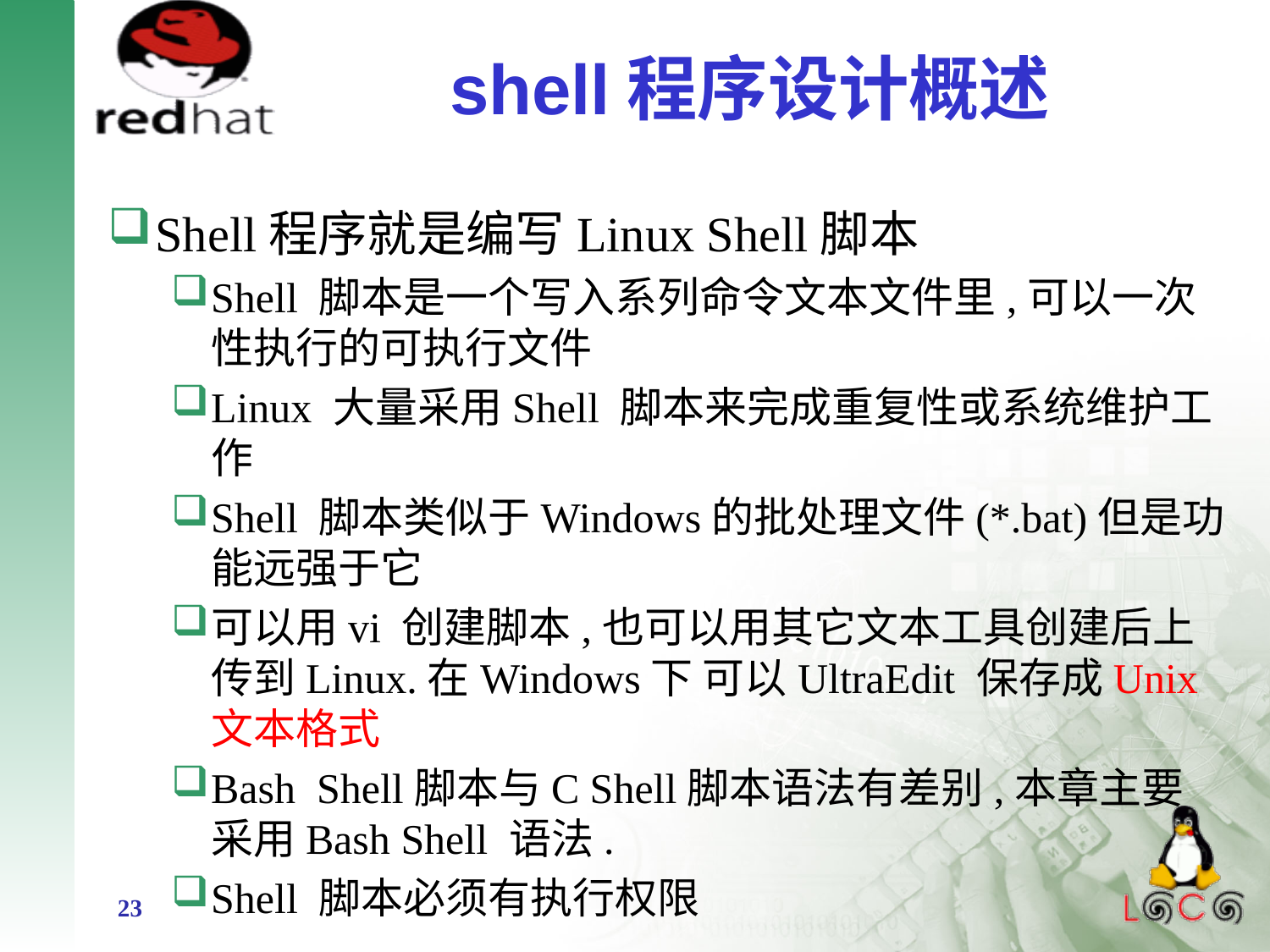

# shell程序设计概述
Shell程序就是编写Linux Shell脚本
Shell 脚本是一个写入系列命令文本文件里,可以一次性执行的可执行文件
Linux 大量采用Shell 脚本来完成重复性或系统维护工作
Shell 脚本类似于Windows的批处理文件(*.bat)但是功能远强于它
可以用vi 创建脚本,也可以用其它文本工具创建后上传到Linux.在Windows下 可以UltraEdit 保存成Unix 文本格式
Bash  Shell脚本与C Shell脚本语法有差别,本章主要采用Bash Shell 语法.
Shell 脚本必须有执行权限

23